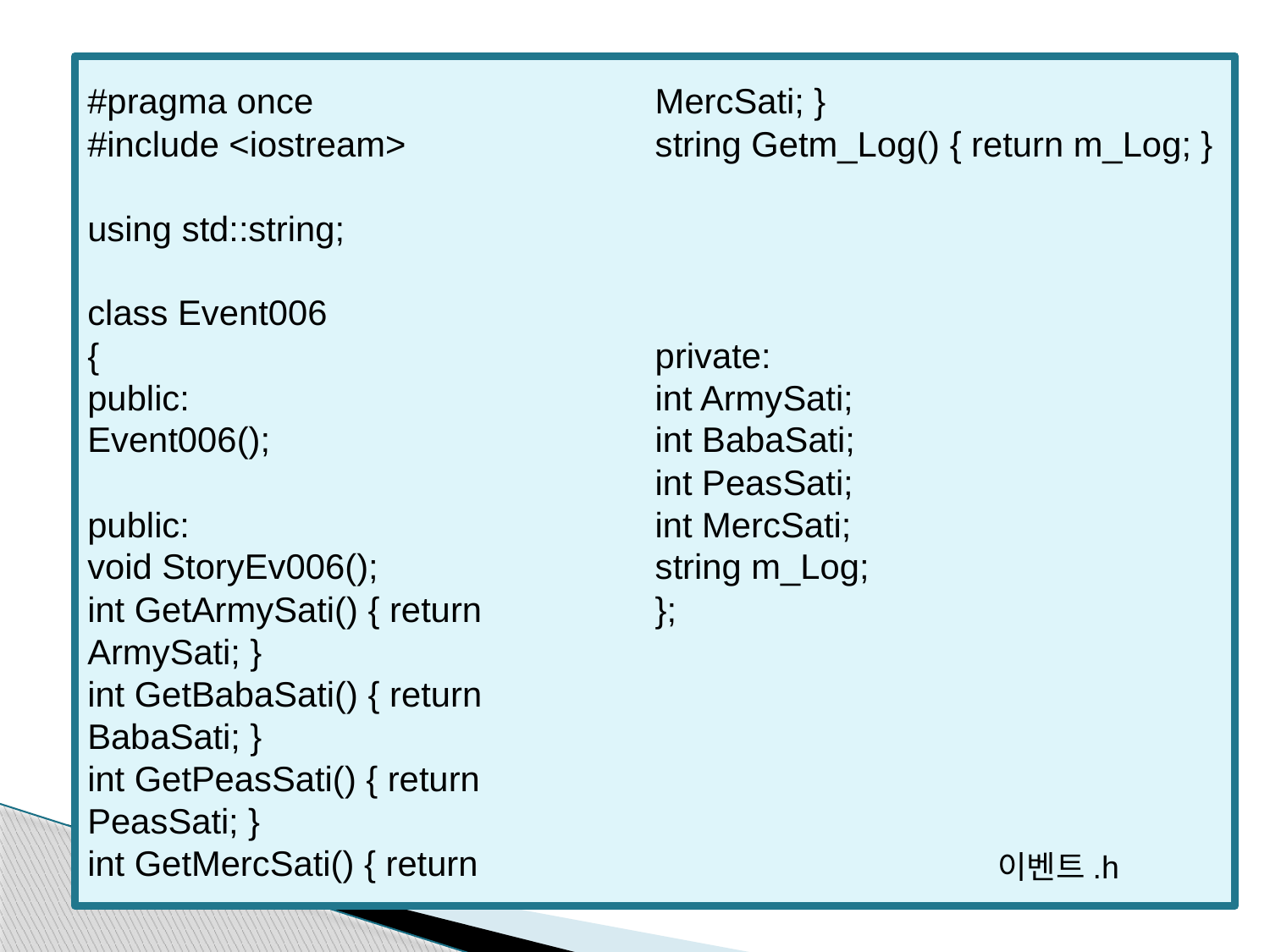

#pragma once
#include <iostream>

using std::string;

class Event006
{
public:
Event006();

public:
void StoryEv006();
int GetArmySati() { return ArmySati; }
int GetBabaSati() { return BabaSati; }
int GetPeasSati() { return PeasSati; }
int GetMercSati() { return MercSati; }
string Getm_Log() { return m_Log; }

private:
int ArmySati;
int BabaSati;
int PeasSati;
int MercSati;
string m_Log;
};
이벤트.h